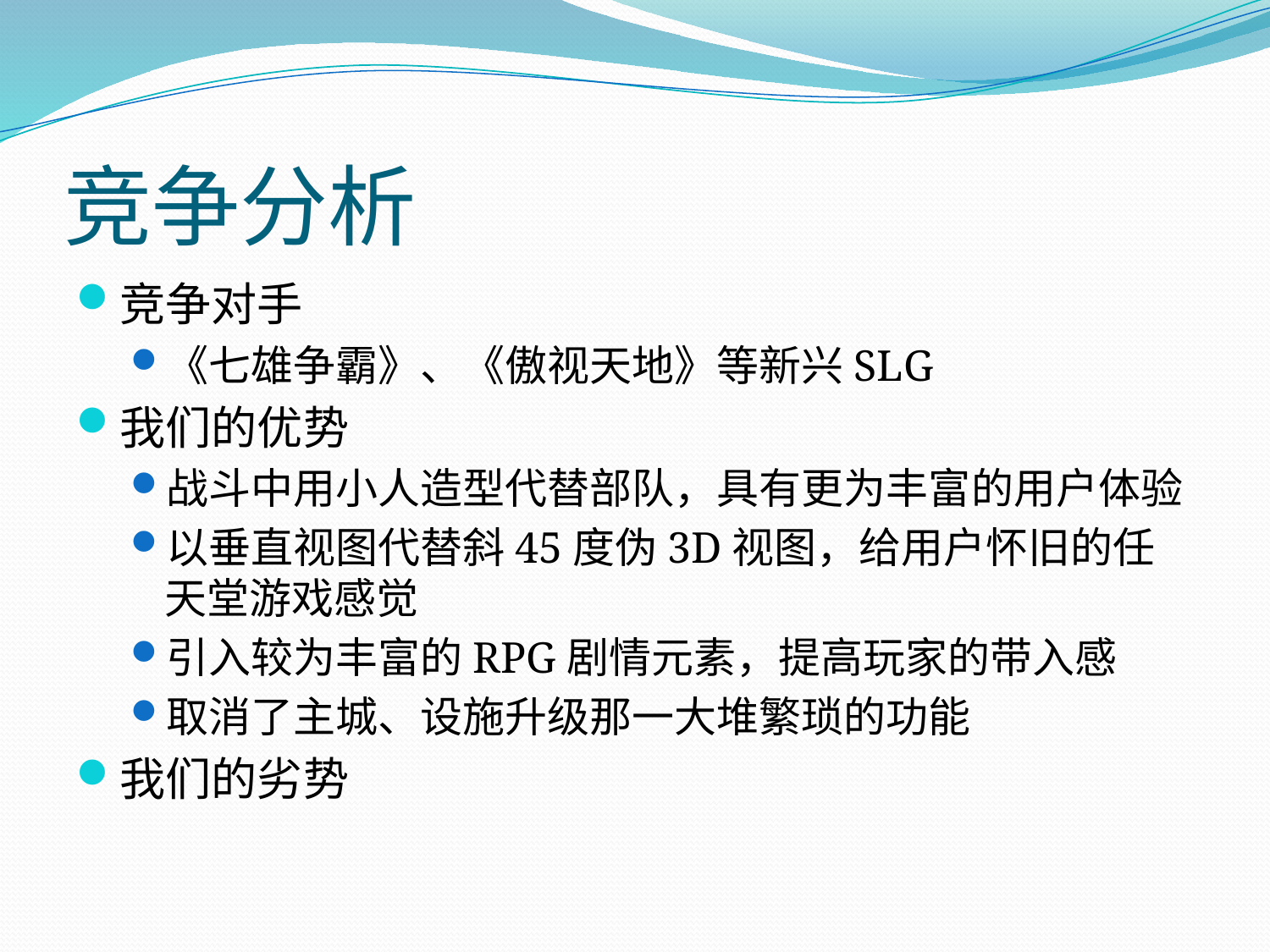

# 竞争分析
竞争对手
《七雄争霸》、《傲视天地》等新兴SLG
我们的优势
战斗中用小人造型代替部队，具有更为丰富的用户体验
以垂直视图代替斜45度伪3D视图，给用户怀旧的任天堂游戏感觉
引入较为丰富的RPG剧情元素，提高玩家的带入感
取消了主城、设施升级那一大堆繁琐的功能
我们的劣势